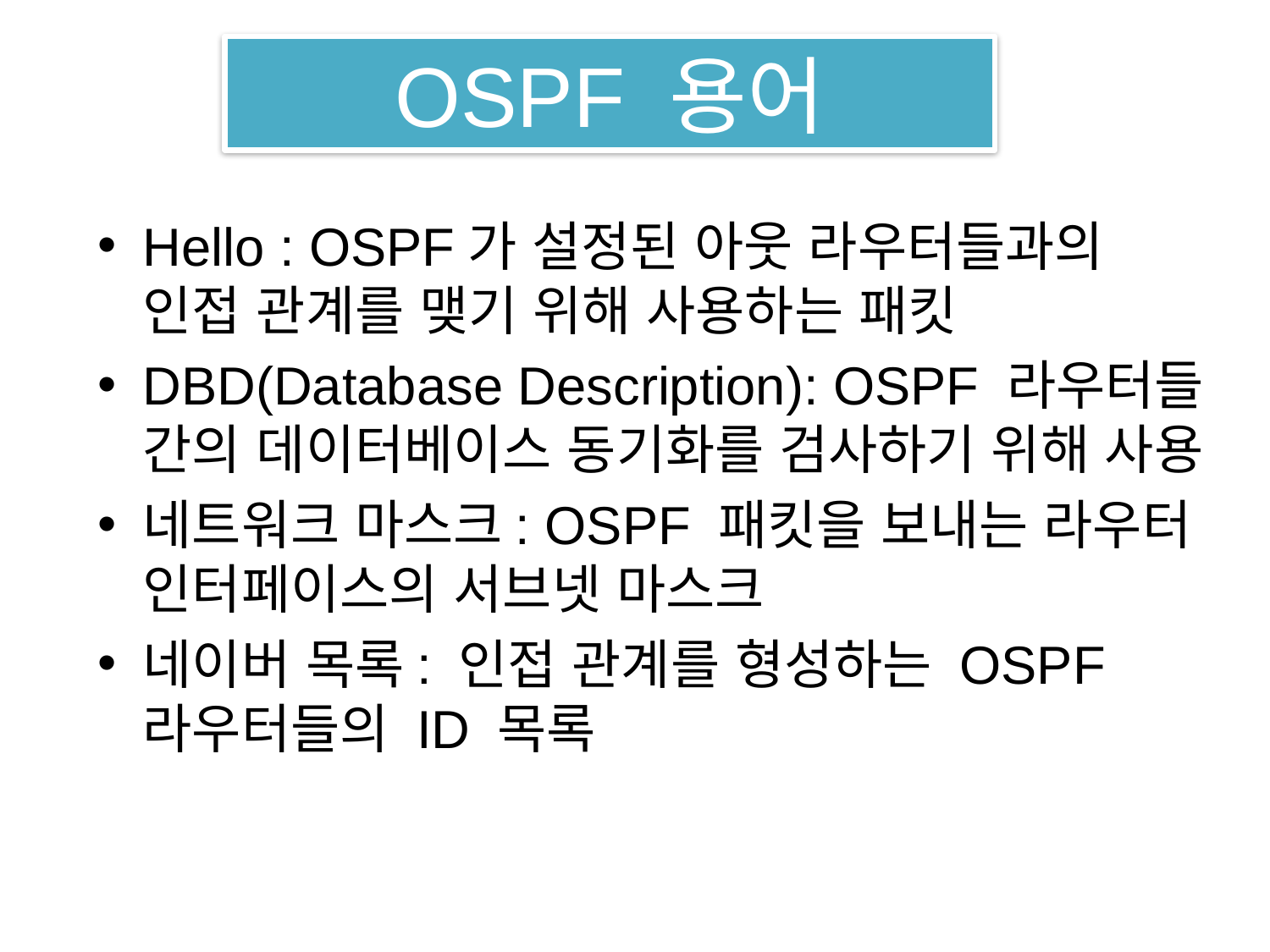

OSPF 용어
Hello : OSPF가 설정된 아웃 라우터들과의 인접 관계를 맺기 위해 사용하는 패킷
DBD(Database Description): OSPF 라우터들 간의 데이터베이스 동기화를 검사하기 위해 사용
네트워크 마스크: OSPF 패킷을 보내는 라우터 인터페이스의 서브넷 마스크
네이버 목록: 인접 관계를 형성하는 OSPF 라우터들의 ID 목록